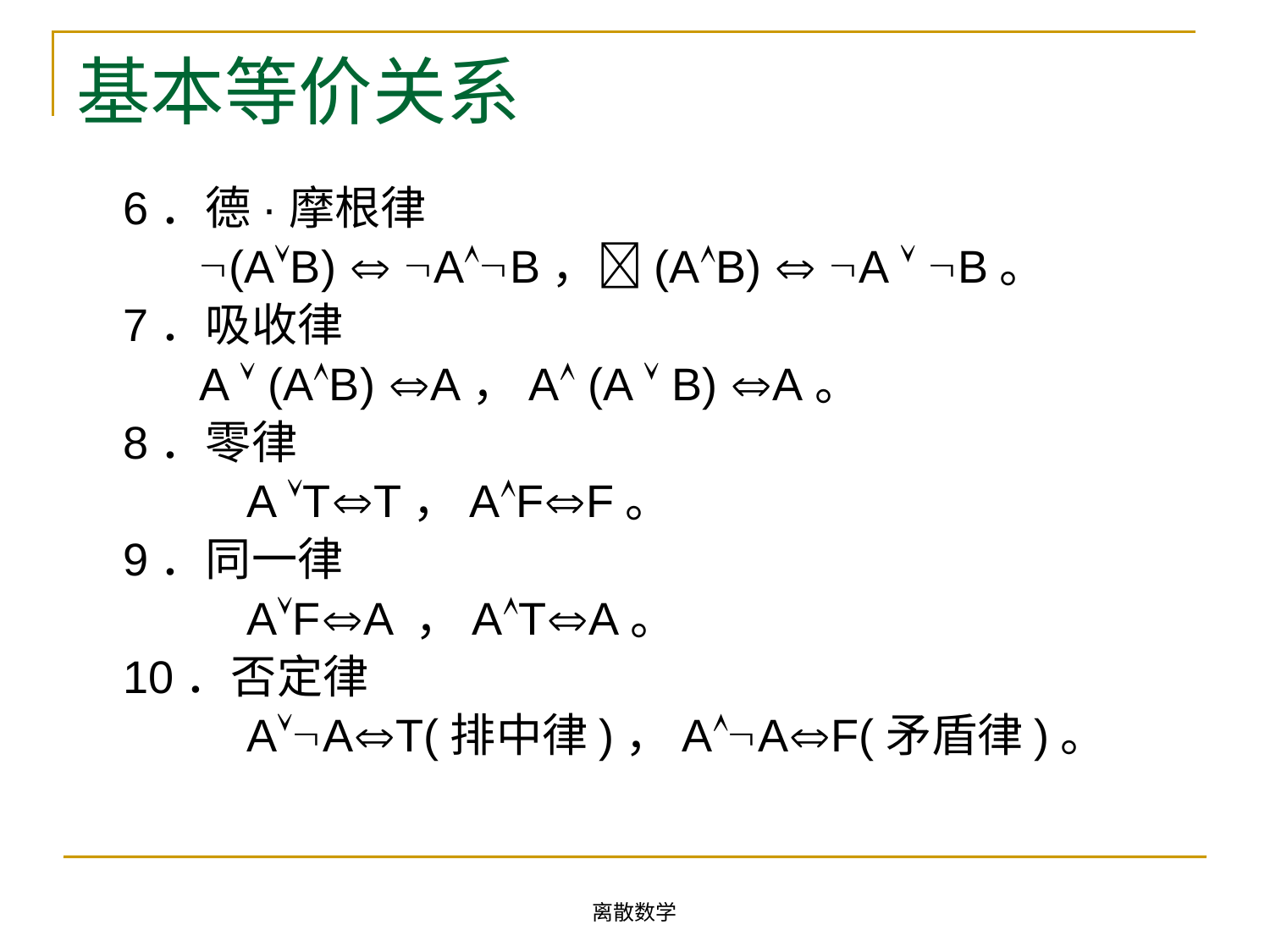

# 基本等价关系
    6．德·摩根律
          ¬(A∨B) ⇔ ¬A∧¬B，¬(A∧B) ⇔ ¬A ∨ ¬B。
    7．吸收律
          A ∨ (A∧B) ⇔A，A∧ (A ∨ B) ⇔A。
    8．零律
   	 	A ∨T⇔T，A∧F⇔F。
    9．同一律
    	A∨F⇔A ，A∧T⇔A。
    10．否定律
    	A∨¬A⇔T(排中律)，A∧¬A⇔F(矛盾律)。

49
离散数学